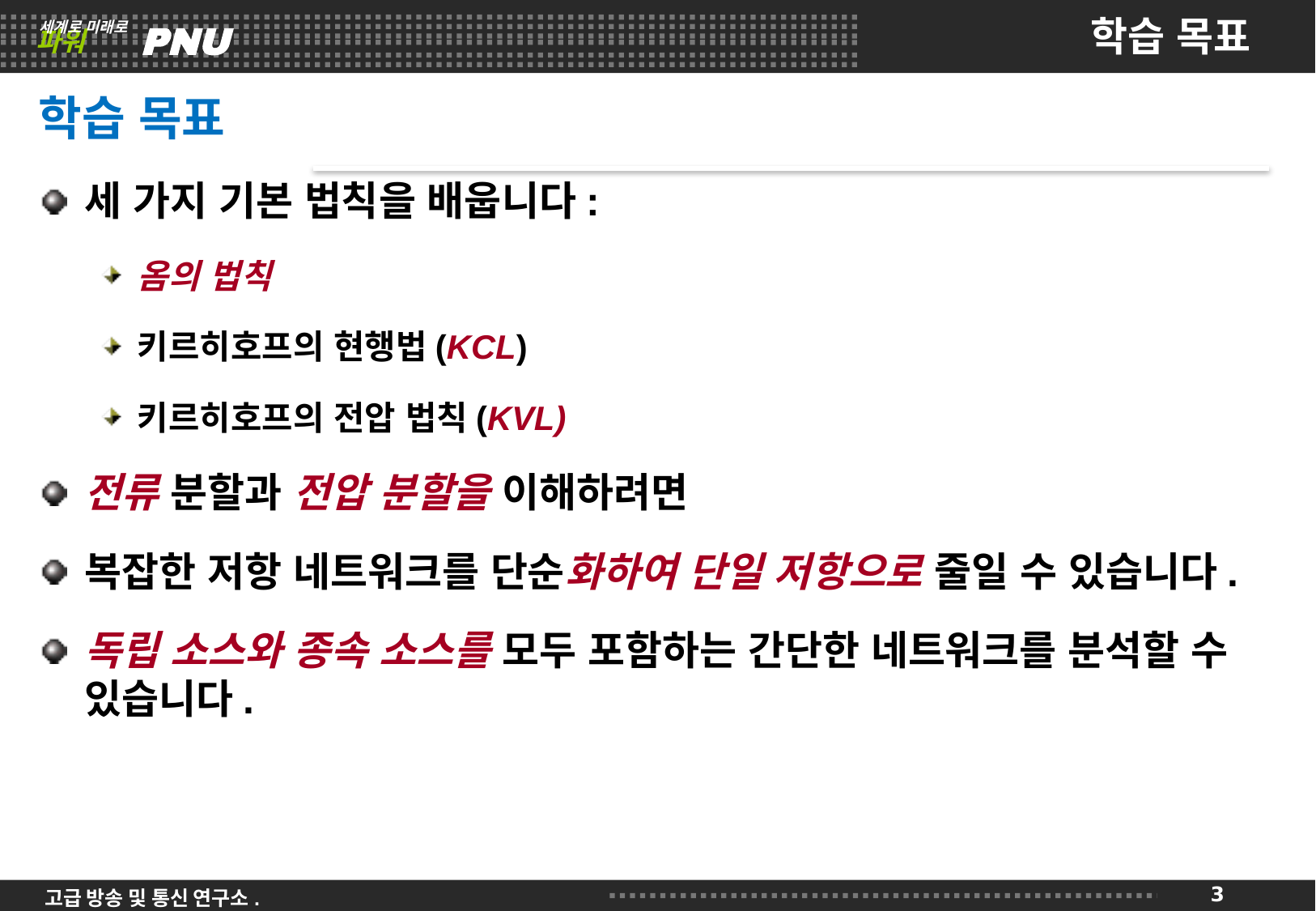

# 학습 목표
학습 목표
세 가지 기본 법칙을 배웁니다:
옴의 법칙
키르히호프의 현행법(KCL)
키르히호프의 전압 법칙(KVL)
전류 분할과 전압 분할을 이해하려면
복잡한 저항 네트워크를 단순화하여 단일 저항으로 줄일 수 있습니다.
독립 소스와 종속 소스를 모두 포함하는 간단한 네트워크를 분석할 수 있습니다.